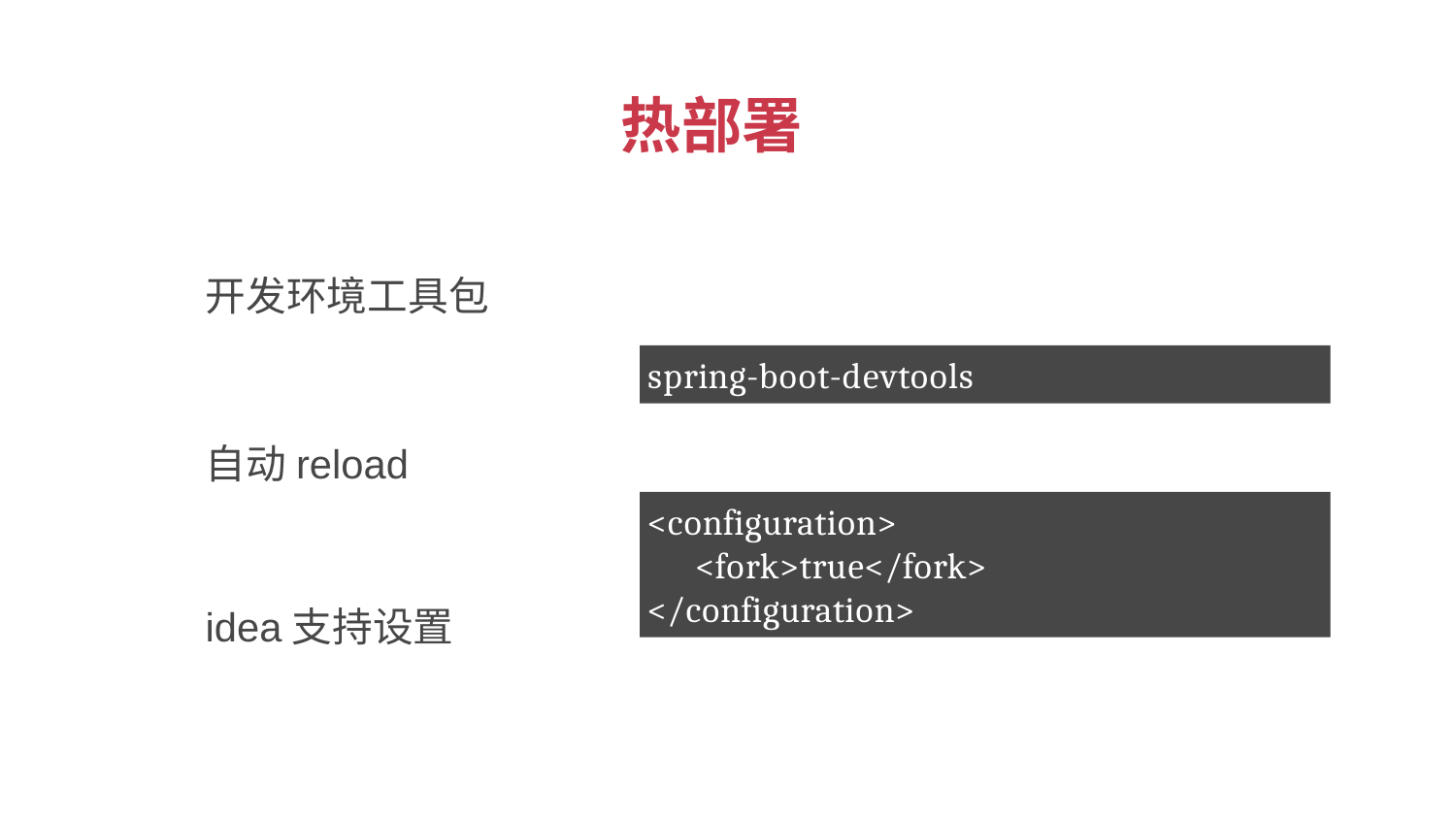

热部署
开发环境工具包
spring-boot-devtools
自动reload
<configuration>
      <fork>true</fork>
</configuration>
idea支持设置